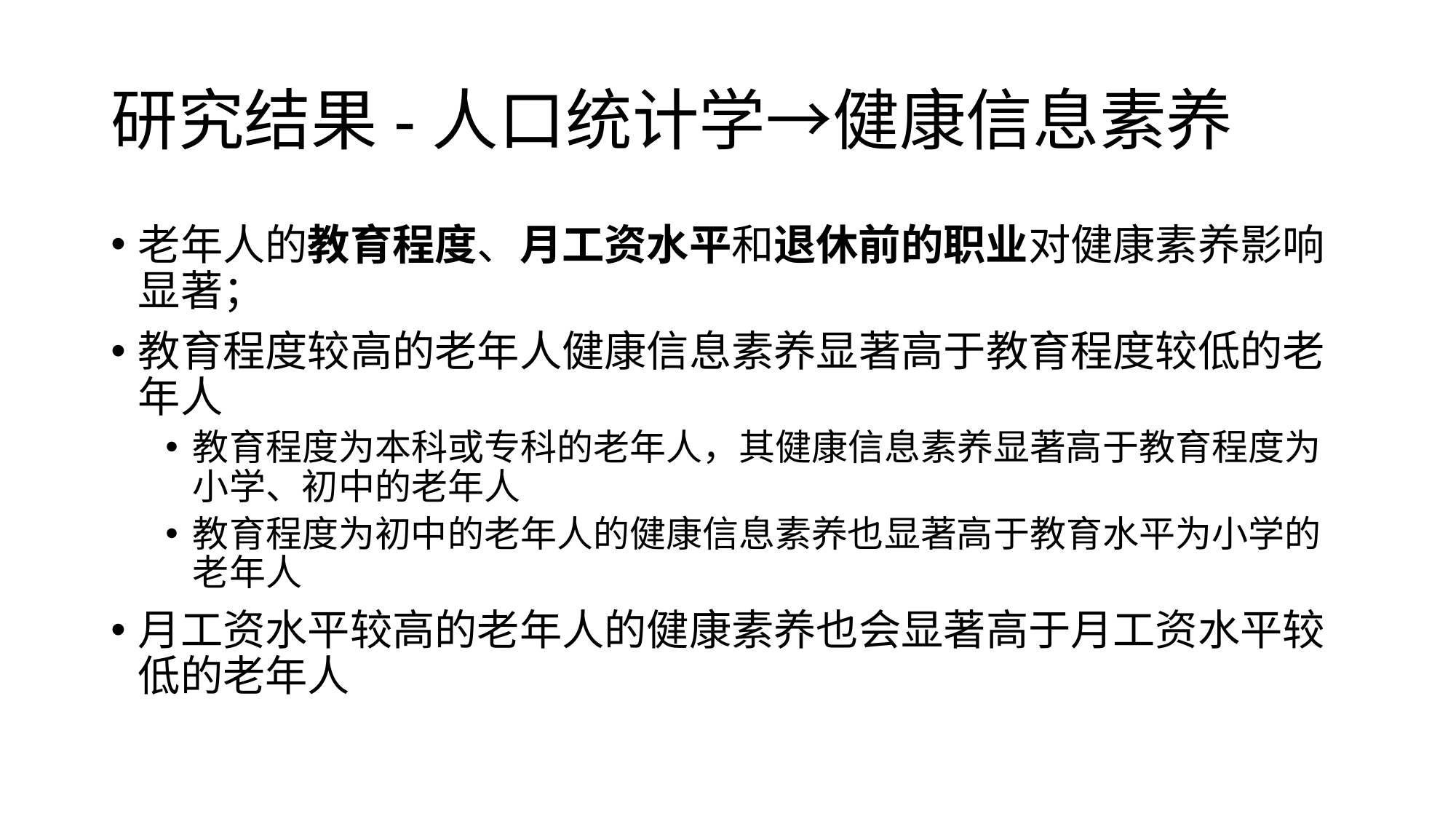

# 研究结果-人口统计学→健康信息素养
老年人的教育程度、月工资水平和退休前的职业对健康素养影响显著；
教育程度较高的老年人健康信息素养显著高于教育程度较低的老年人
教育程度为本科或专科的老年人，其健康信息素养显著高于教育程度为小学、初中的老年人
教育程度为初中的老年人的健康信息素养也显著高于教育水平为小学的老年人
月工资水平较高的老年人的健康素养也会显著高于月工资水平较低的老年人